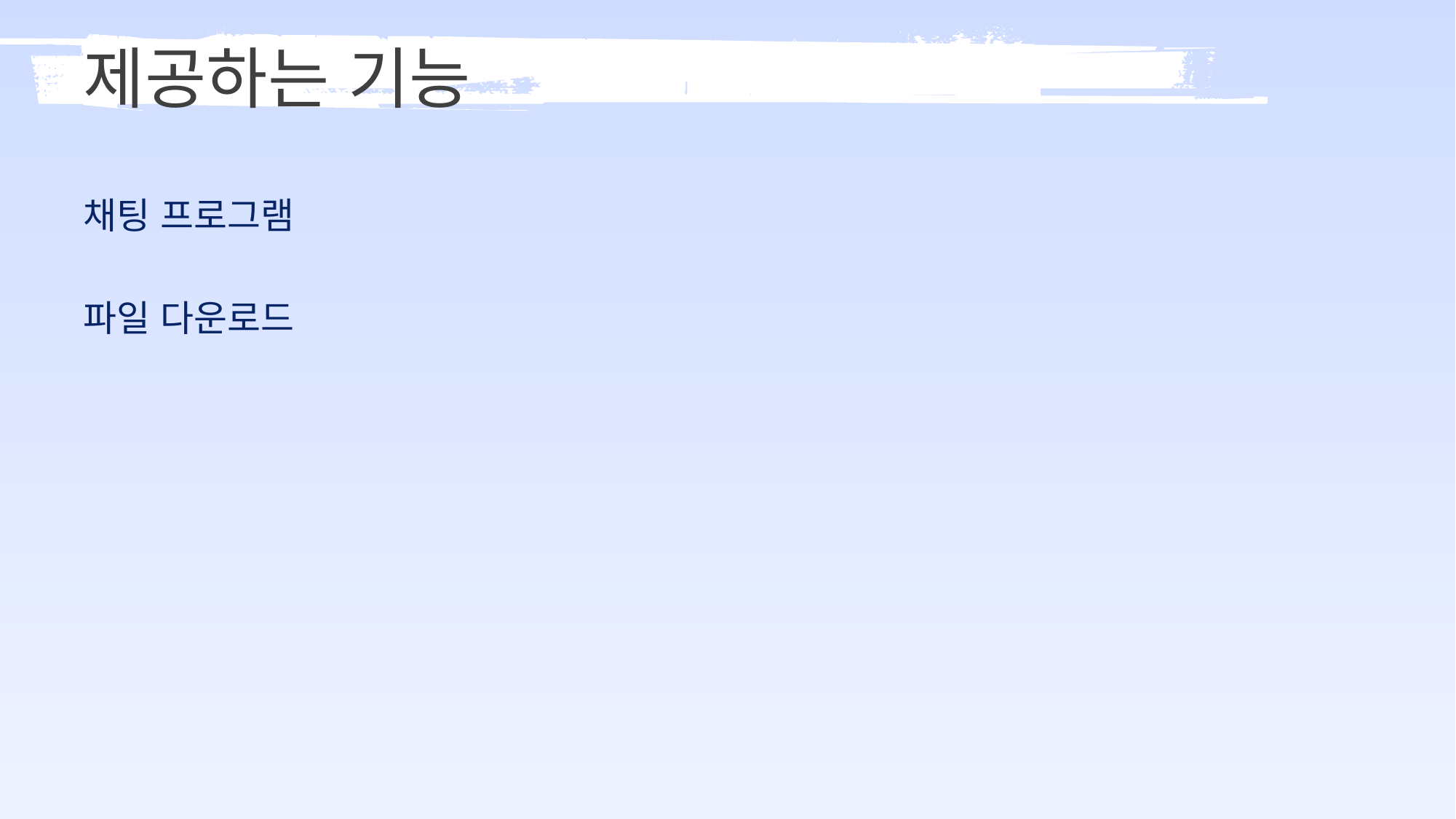

# 제공하는 기능

채팅 프로그램

파일 다운로드